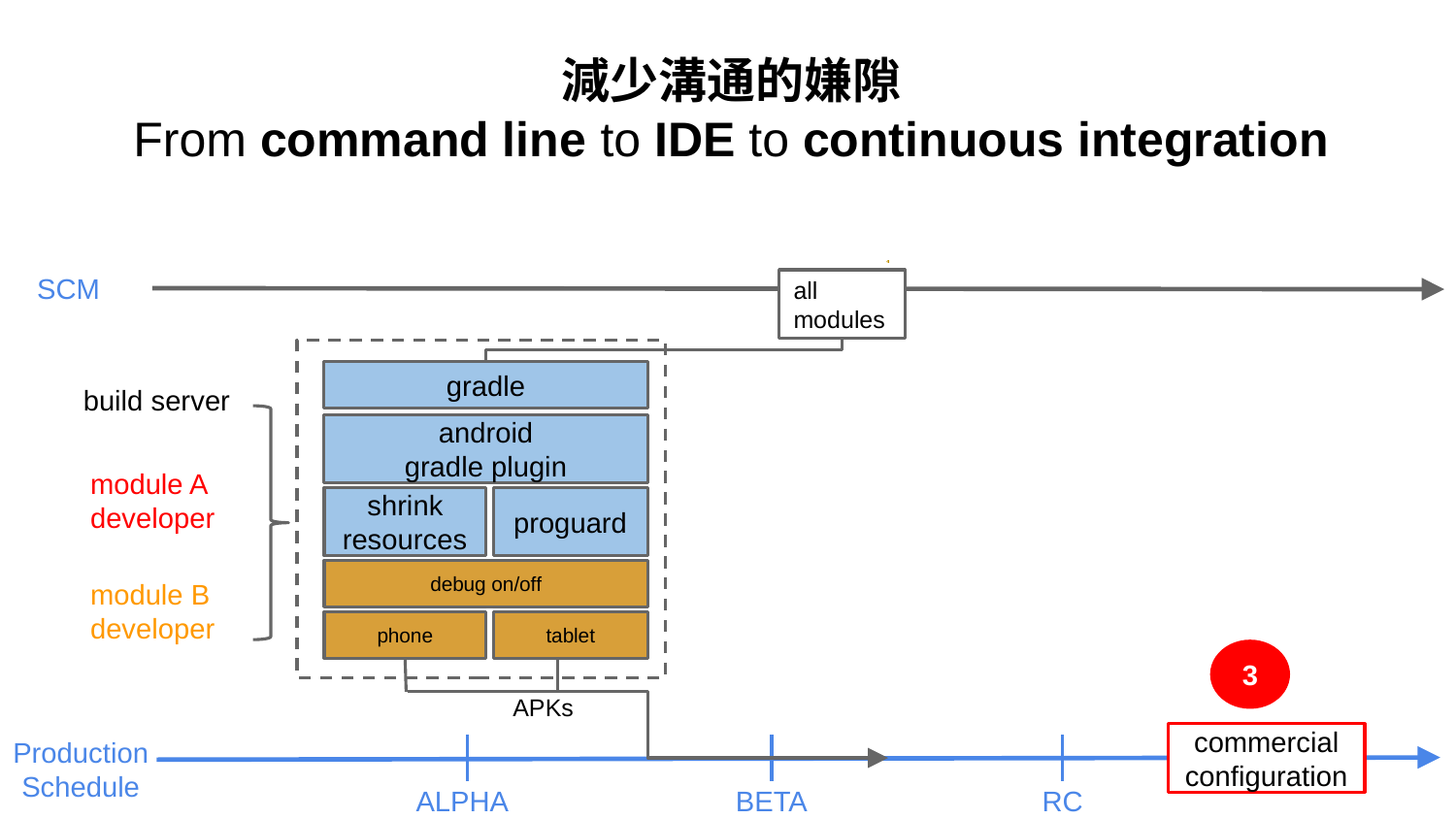

# 減少溝通的嫌隙 From command line to IDE to continuous integration
SCM
all
modules

gradle
build server

android
gradle plugin
module A
developer
shrink
resources
proguard
debug on/off
module B
developer
phone
tablet
3
APKs
ProductionSchedule
commercial
configuration
ALPHA
BETA
RC